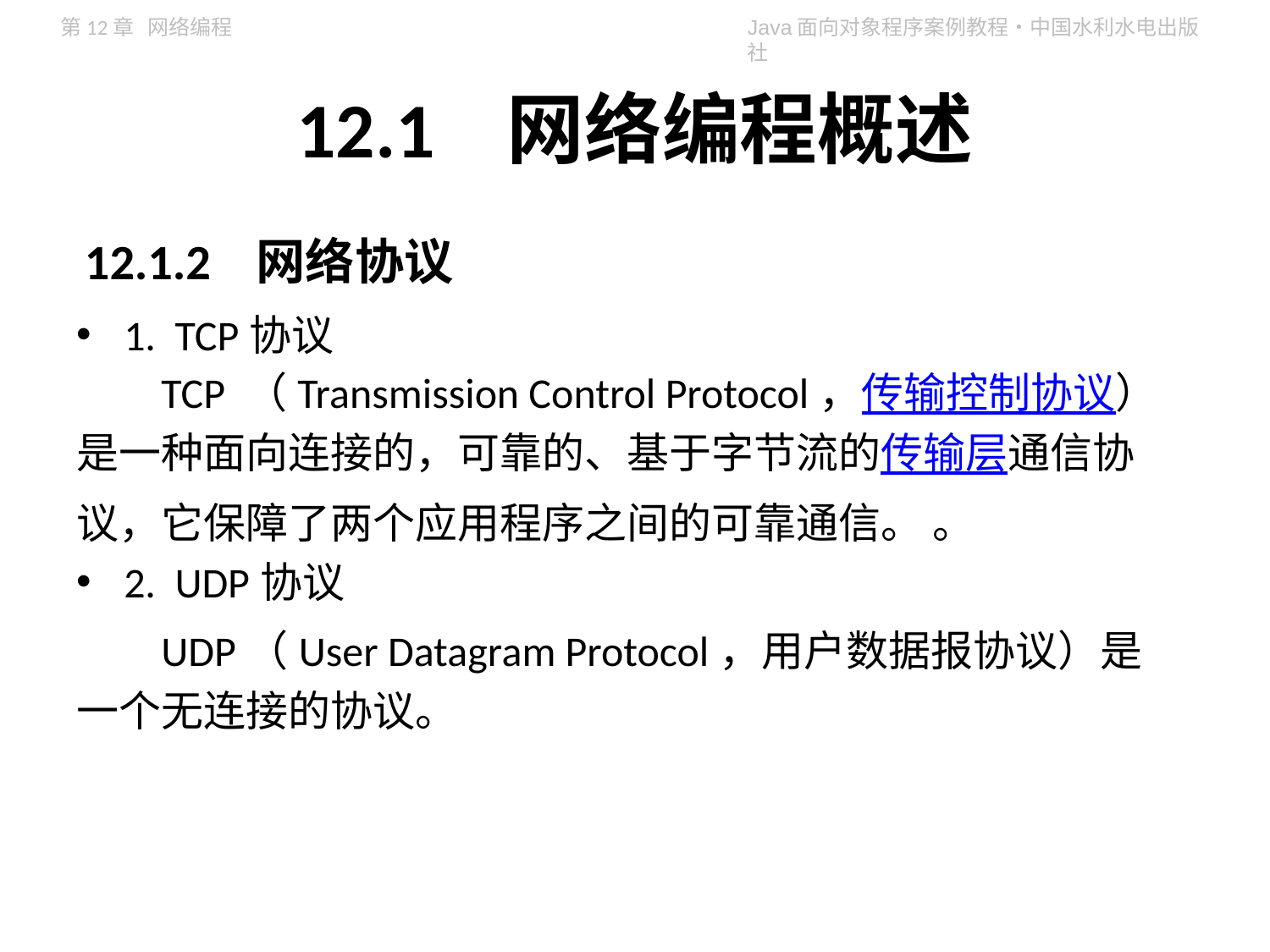

# 12.1   网络编程概述
12.1.2   网络协议
1.  TCP协议
TCP （Transmission Control Protocol，传输控制协议）是一种面向连接的，可靠的、基于字节流的传输层通信协议，它保障了两个应用程序之间的可靠通信。 。
2.  UDP协议
UDP（User Datagram Protocol，用户数据报协议）是一个无连接的协议。